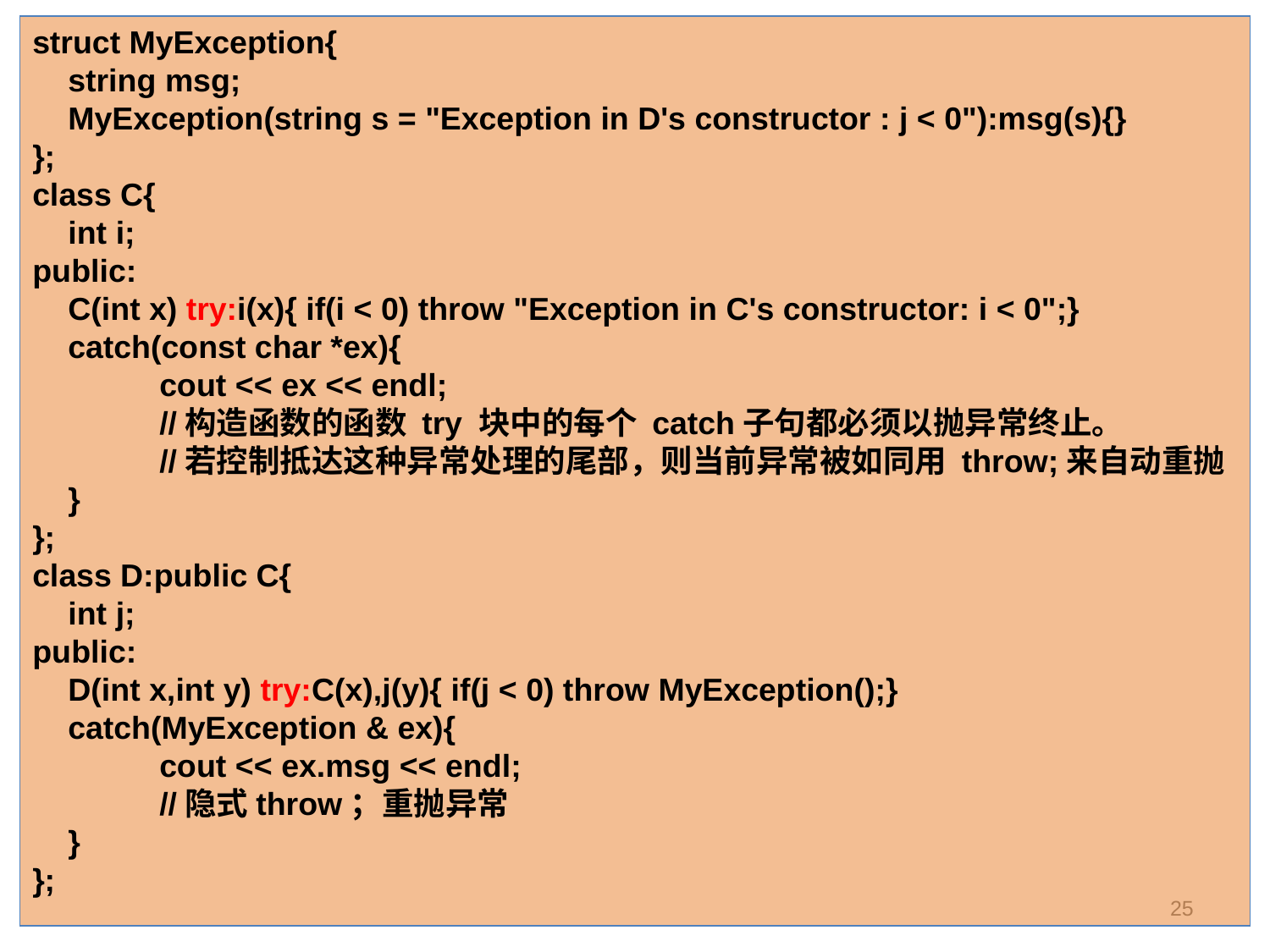

struct MyException{
    string msg;
    MyException(string s = "Exception in D's constructor : j < 0"):msg(s){}
};
class C{
    int i;
public:
    C(int x) try:i(x){ if(i < 0) throw "Exception in C's constructor: i < 0";}
    catch(const char *ex){
	cout << ex << endl;
	//构造函数的函数 try 块中的每个 catch子句都必须以抛异常终止。
	//若控制抵达这种异常处理的尾部，则当前异常被如同用 throw;来自动重抛
    }
};
class D:public C{
    int j;
public:
    D(int x,int y) try:C(x),j(y){ if(j < 0) throw MyException();}
    catch(MyException & ex){
	cout << ex.msg << endl;
	//隐式throw；重抛异常
    }
};
25